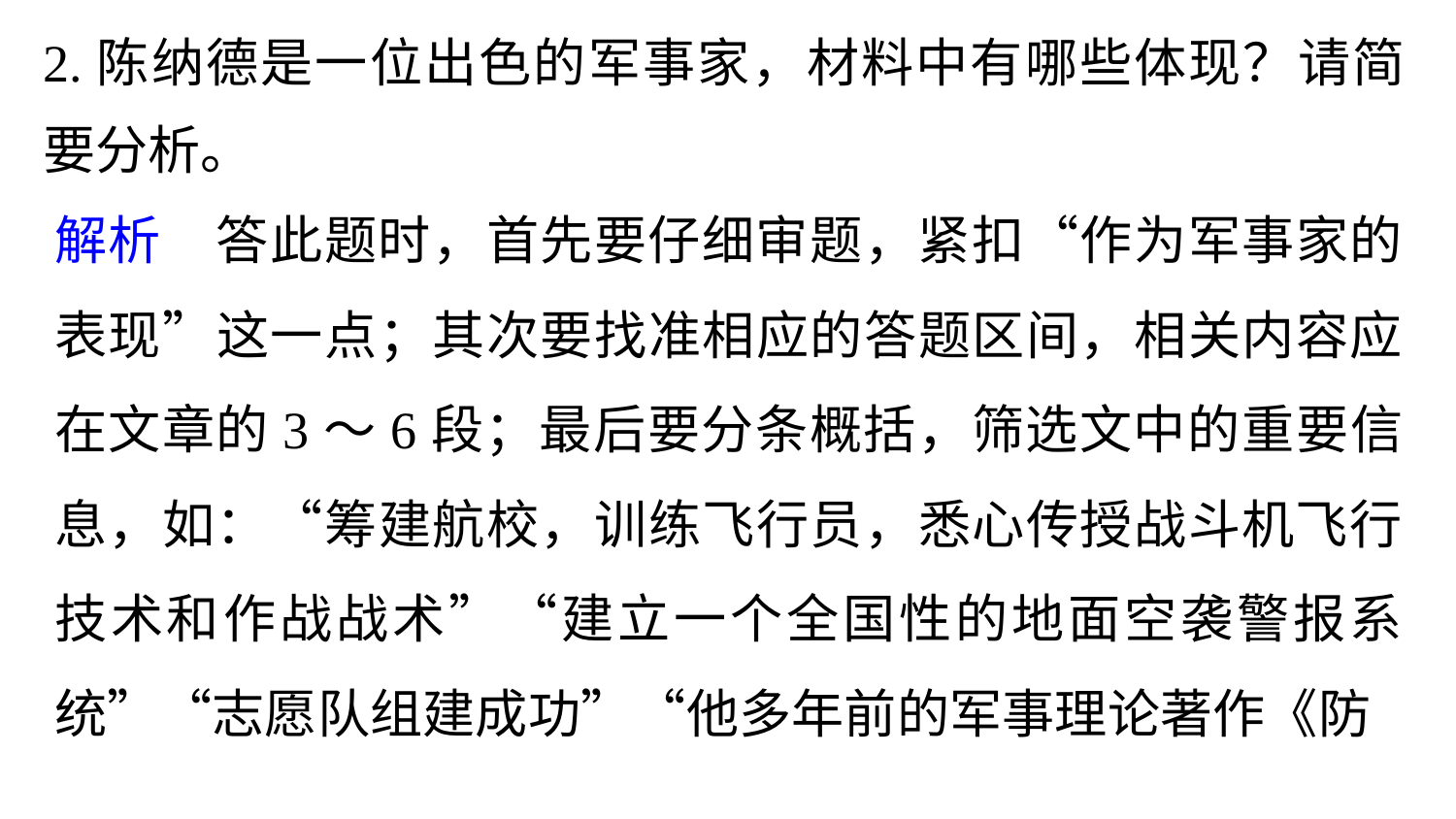

2.陈纳德是一位出色的军事家，材料中有哪些体现？请简要分析。
解析　答此题时，首先要仔细审题，紧扣“作为军事家的表现”这一点；其次要找准相应的答题区间，相关内容应在文章的3～6段；最后要分条概括，筛选文中的重要信息，如：“筹建航校，训练飞行员，悉心传授战斗机飞行技术和作战战术”“建立一个全国性的地面空袭警报系统”“志愿队组建成功”“他多年前的军事理论著作《防